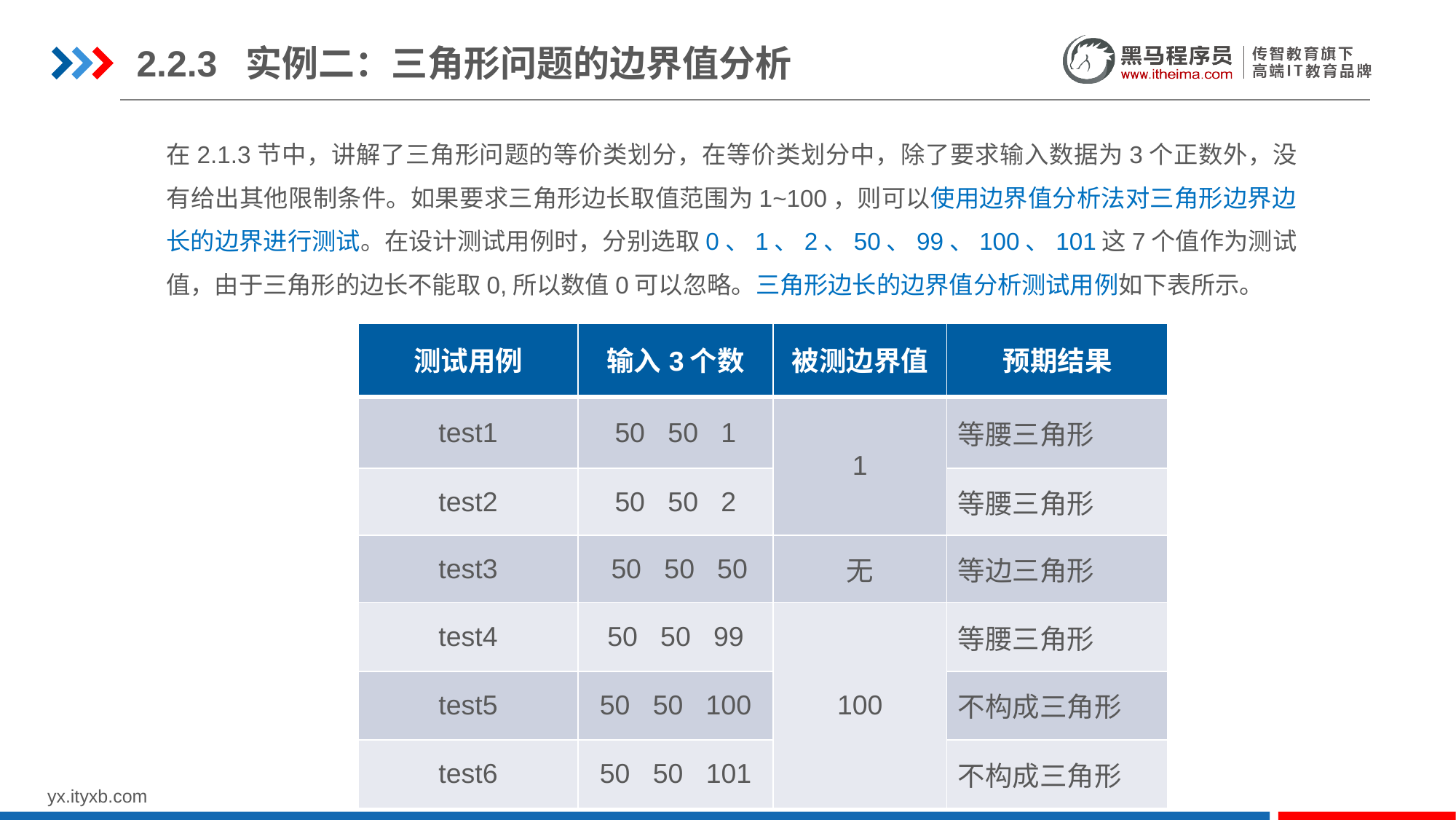

2.2.3	实例二：三角形问题的边界值分析
在2.1.3节中，讲解了三角形问题的等价类划分，在等价类划分中，除了要求输入数据为3个正数外，没有给出其他限制条件。如果要求三角形边长取值范围为1~100，则可以使用边界值分析法对三角形边界边长的边界进行测试。在设计测试用例时，分别选取0、1、2、50、99、100、101这7个值作为测试值，由于三角形的边长不能取0,所以数值0可以忽略。三角形边长的边界值分析测试用例如下表所示。

| 测试用例 | 输入3个数 | 被测边界值 | 预期结果 |
| --- | --- | --- | --- |
| test1 | 50 50 1 | 1 | 等腰三角形 |
| test2 | 50 50 2 |  | 等腰三角形 |
| test3 | 50 50 50 | 无 | 等边三角形 |
| test4 | 50 50 99 | 100 | 等腰三角形 |
| test5 | 50 50 100 |  | 不构成三角形 |
| test6 | 50 50 101 |  | 不构成三角形 |